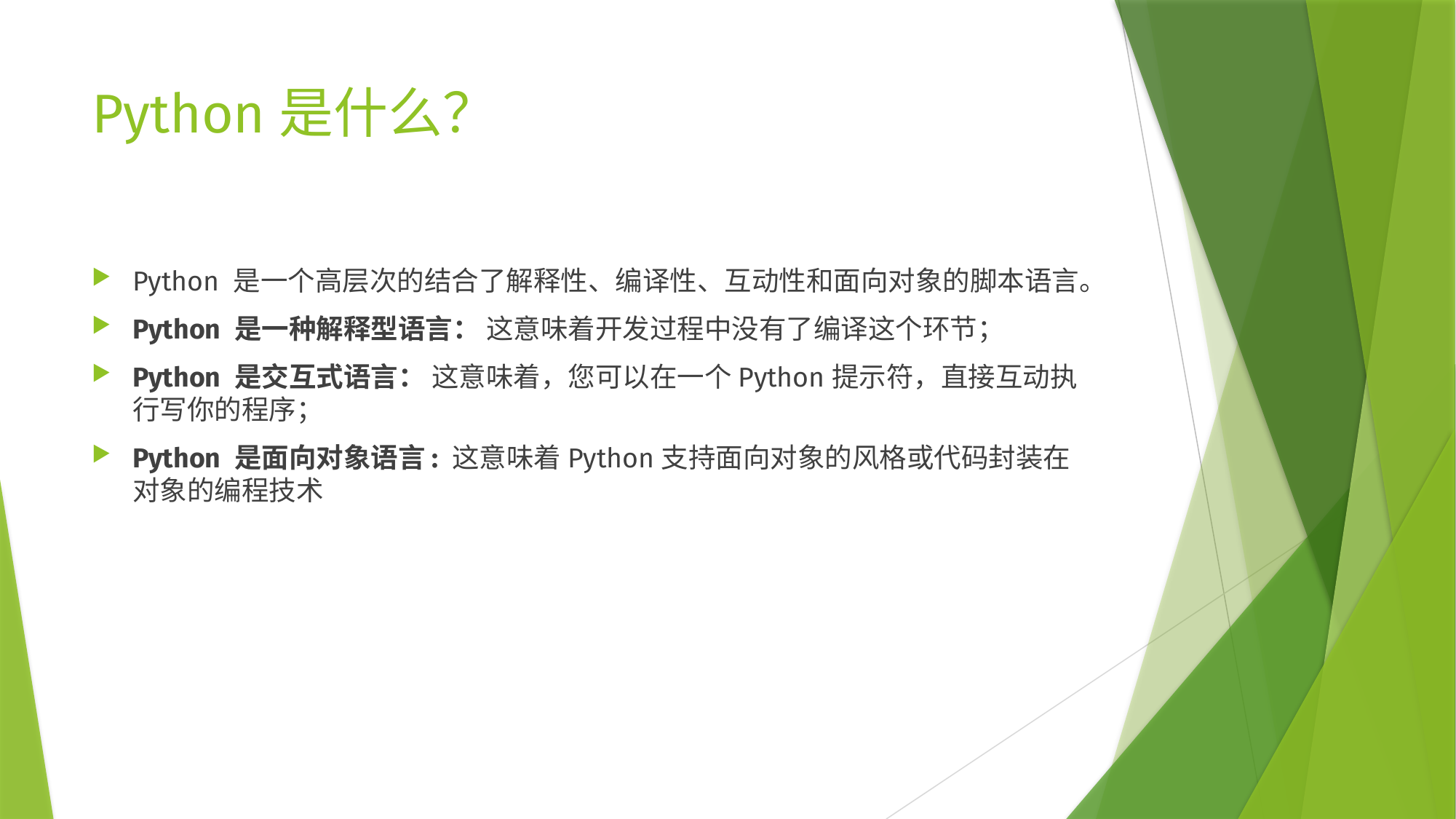

# Python是什么？
Python 是一个高层次的结合了解释性、编译性、互动性和面向对象的脚本语言。
Python 是一种解释型语言： 这意味着开发过程中没有了编译这个环节；
Python 是交互式语言： 这意味着，您可以在一个Python提示符，直接互动执行写你的程序；
Python 是面向对象语言: 这意味着Python支持面向对象的风格或代码封装在对象的编程技术